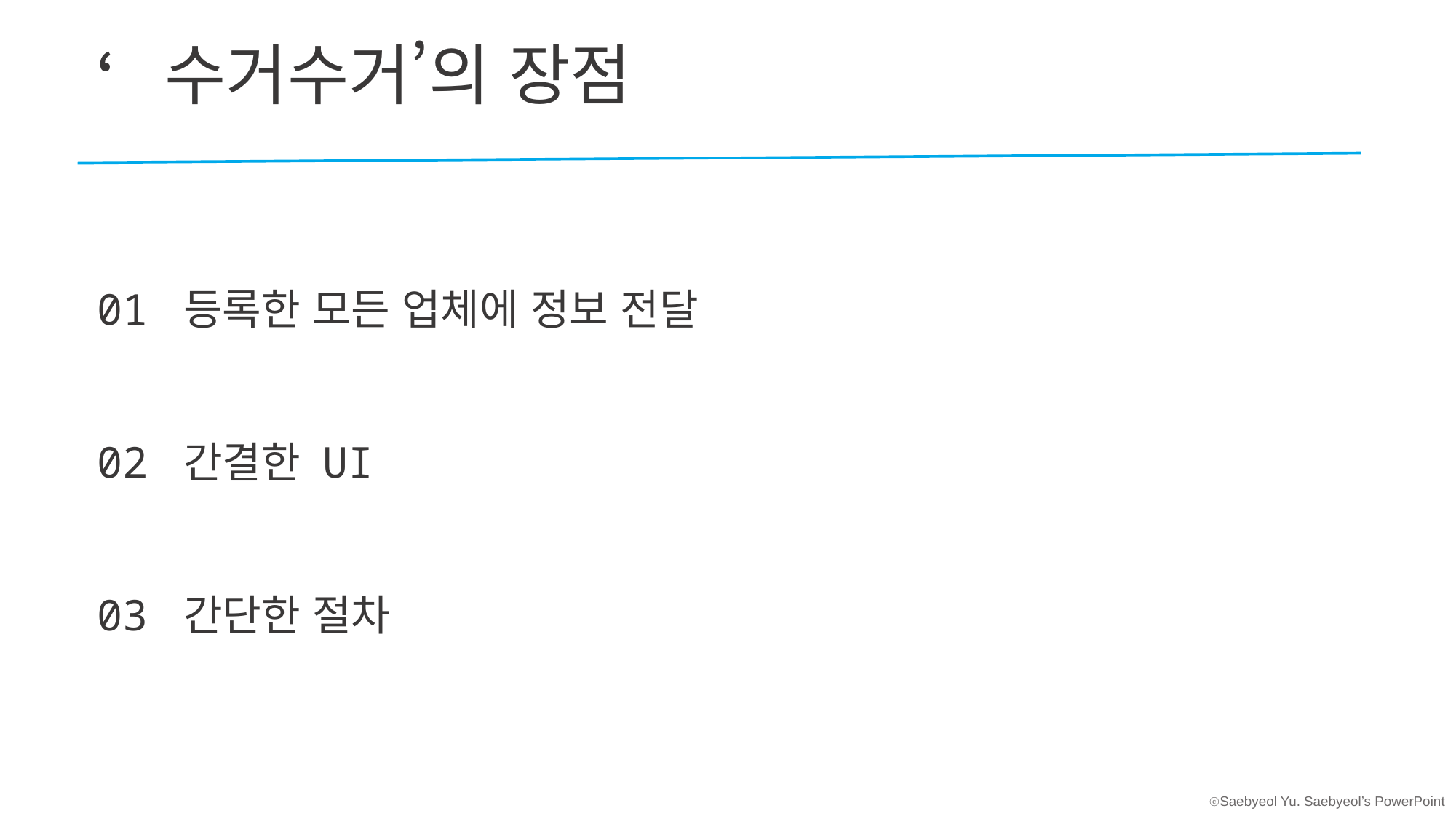

‘수거수거’의 장점
01 등록한 모든 업체에 정보 전달

02 간결한 UI

03 간단한 절차